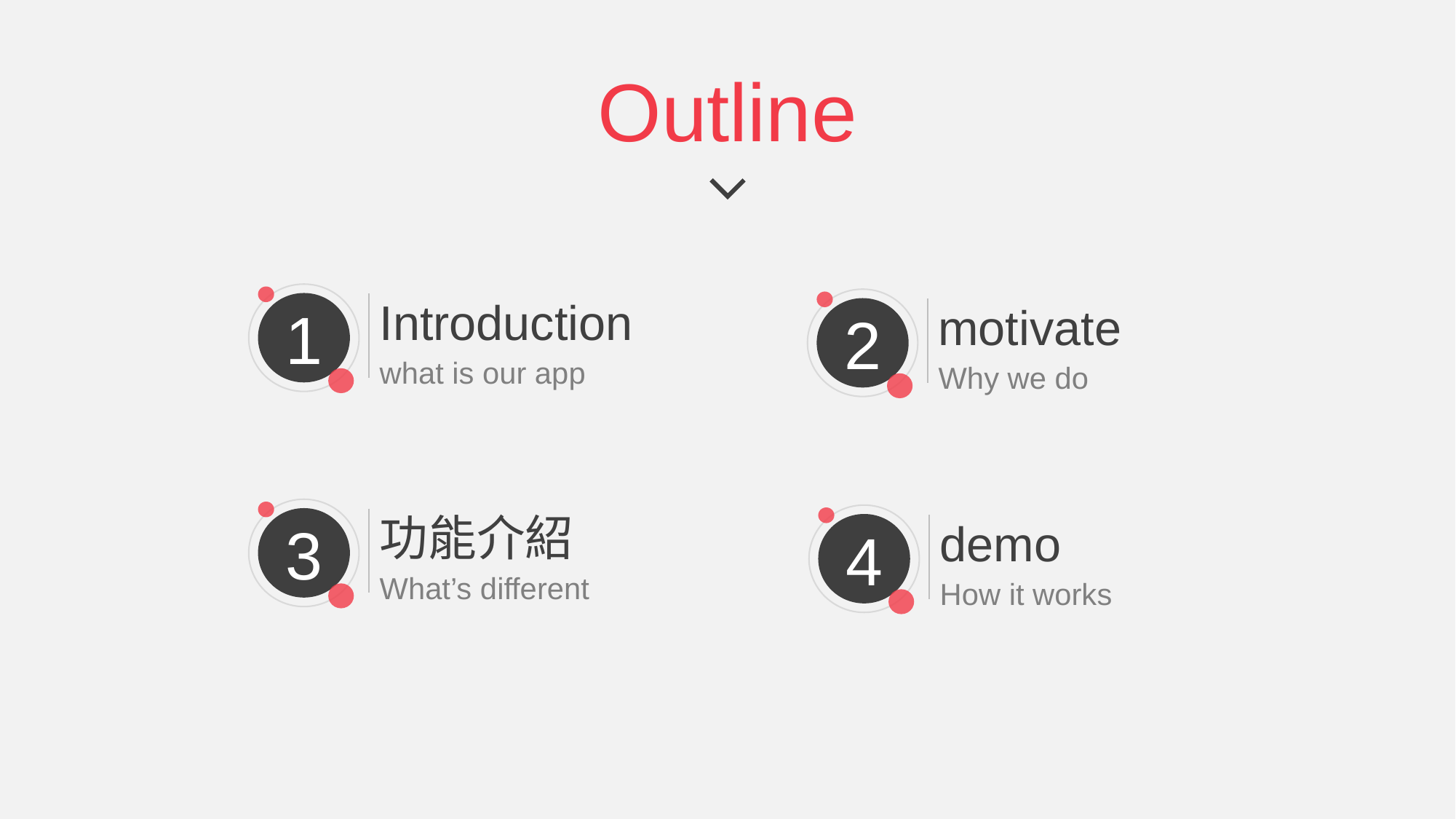

Outline

1

Introduction
what is our app

2

motivate
Why we do

3

功能介紹
What’s different

4

demo
How it works